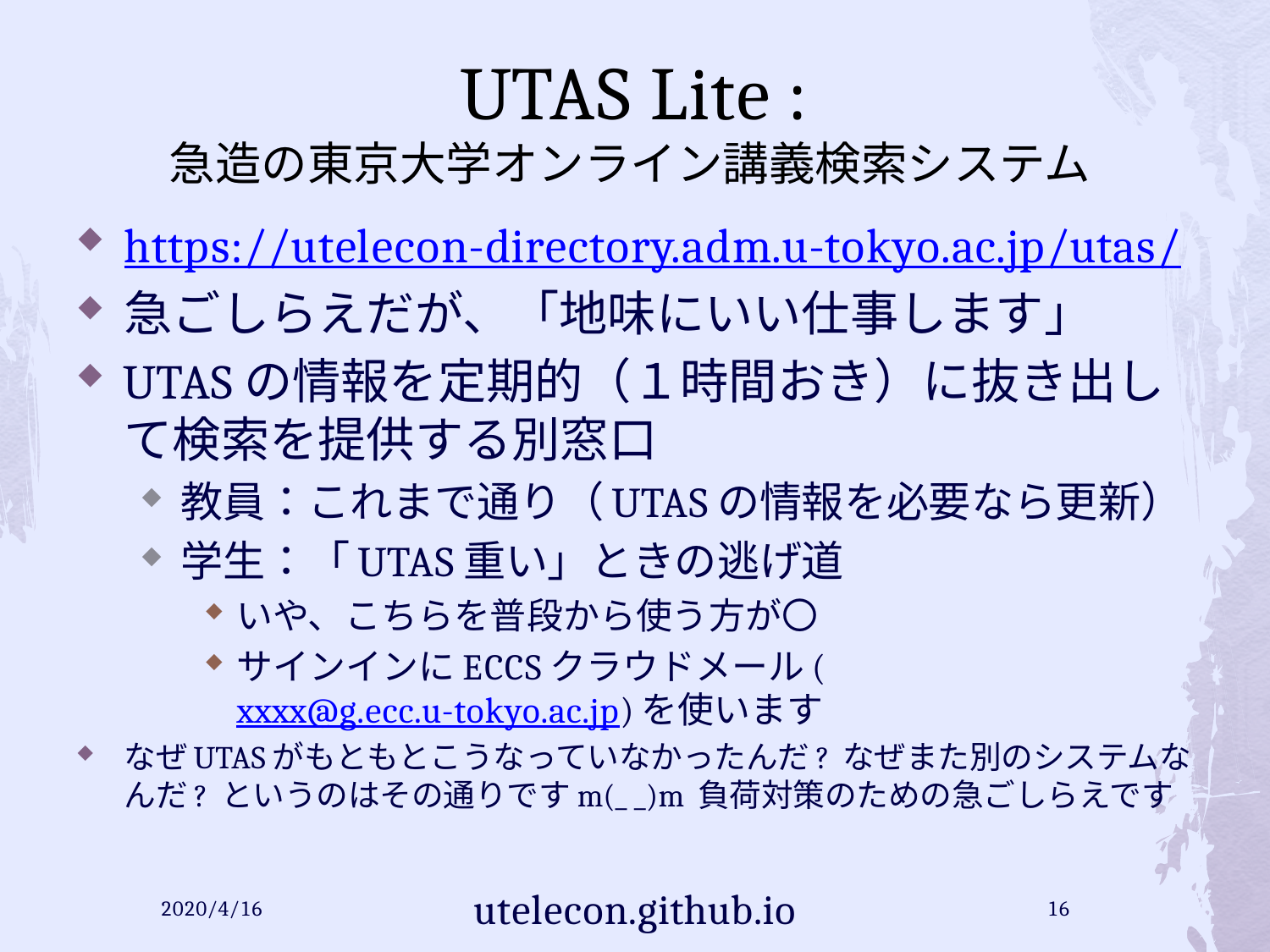

# UTAS Lite : 急造の東京大学オンライン講義検索システム
https://utelecon-directory.adm.u-tokyo.ac.jp/utas/
急ごしらえだが、「地味にいい仕事します」
UTASの情報を定期的（１時間おき）に抜き出して検索を提供する別窓口
教員：これまで通り（UTASの情報を必要なら更新）
学生：「UTAS重い」ときの逃げ道
いや、こちらを普段から使う方が〇
サインインにECCSクラウドメール(xxxx@g.ecc.u-tokyo.ac.jp)を使います
なぜUTASがもともとこうなっていなかったんだ? なぜまた別のシステムなんだ? というのはその通りですm(_ _)m 負荷対策のための急ごしらえです

2020/4/16
utelecon.github.io
16